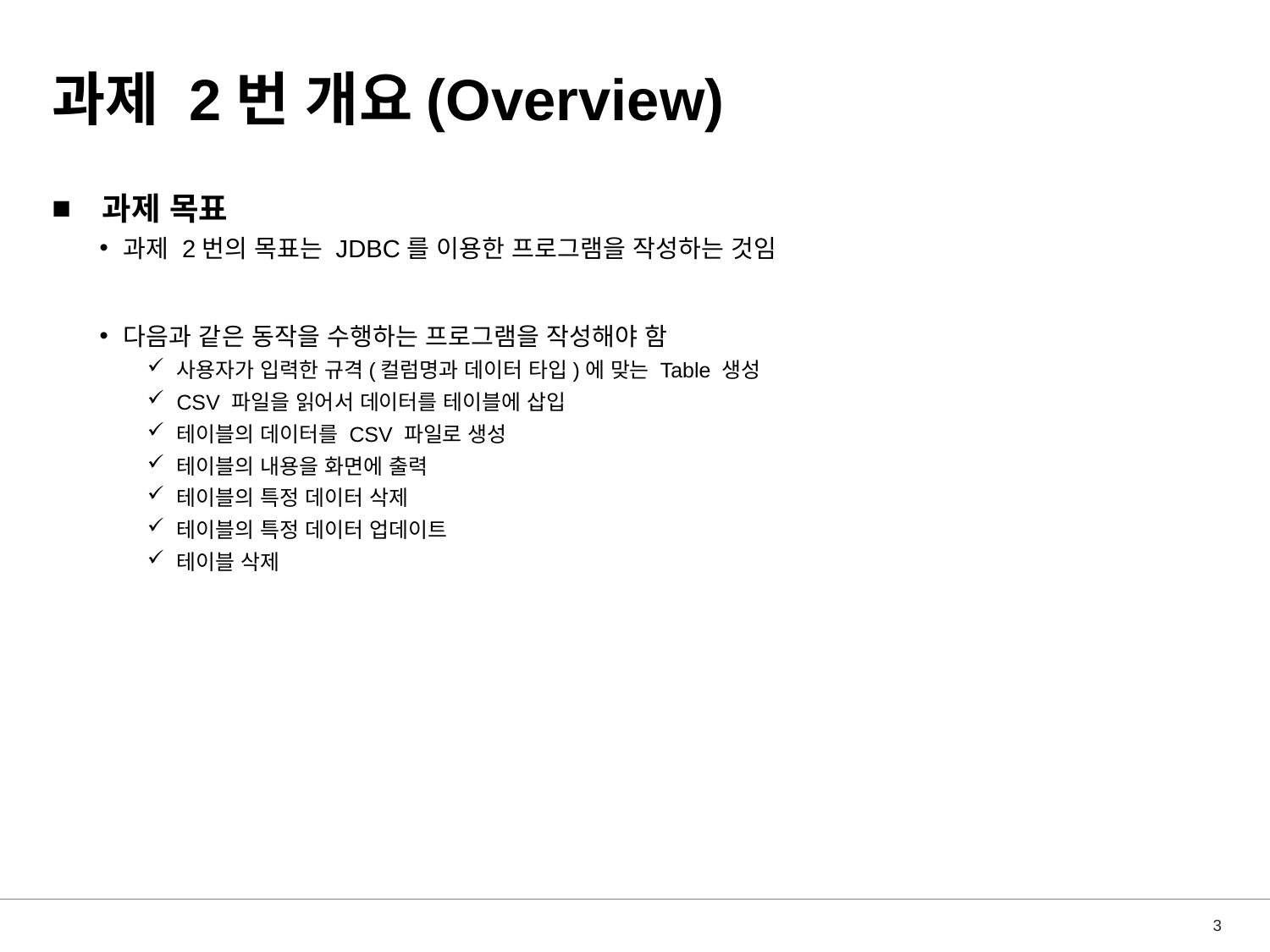

# 과제 2번 개요(Overview)
과제 목표
과제 2번의 목표는 JDBC를 이용한 프로그램을 작성하는 것임

다음과 같은 동작을 수행하는 프로그램을 작성해야 함
사용자가 입력한 규격(컬럼명과 데이터 타입)에 맞는 Table 생성
CSV 파일을 읽어서 데이터를 테이블에 삽입
테이블의 데이터를 CSV 파일로 생성
테이블의 내용을 화면에 출력
테이블의 특정 데이터 삭제
테이블의 특정 데이터 업데이트
테이블 삭제
3